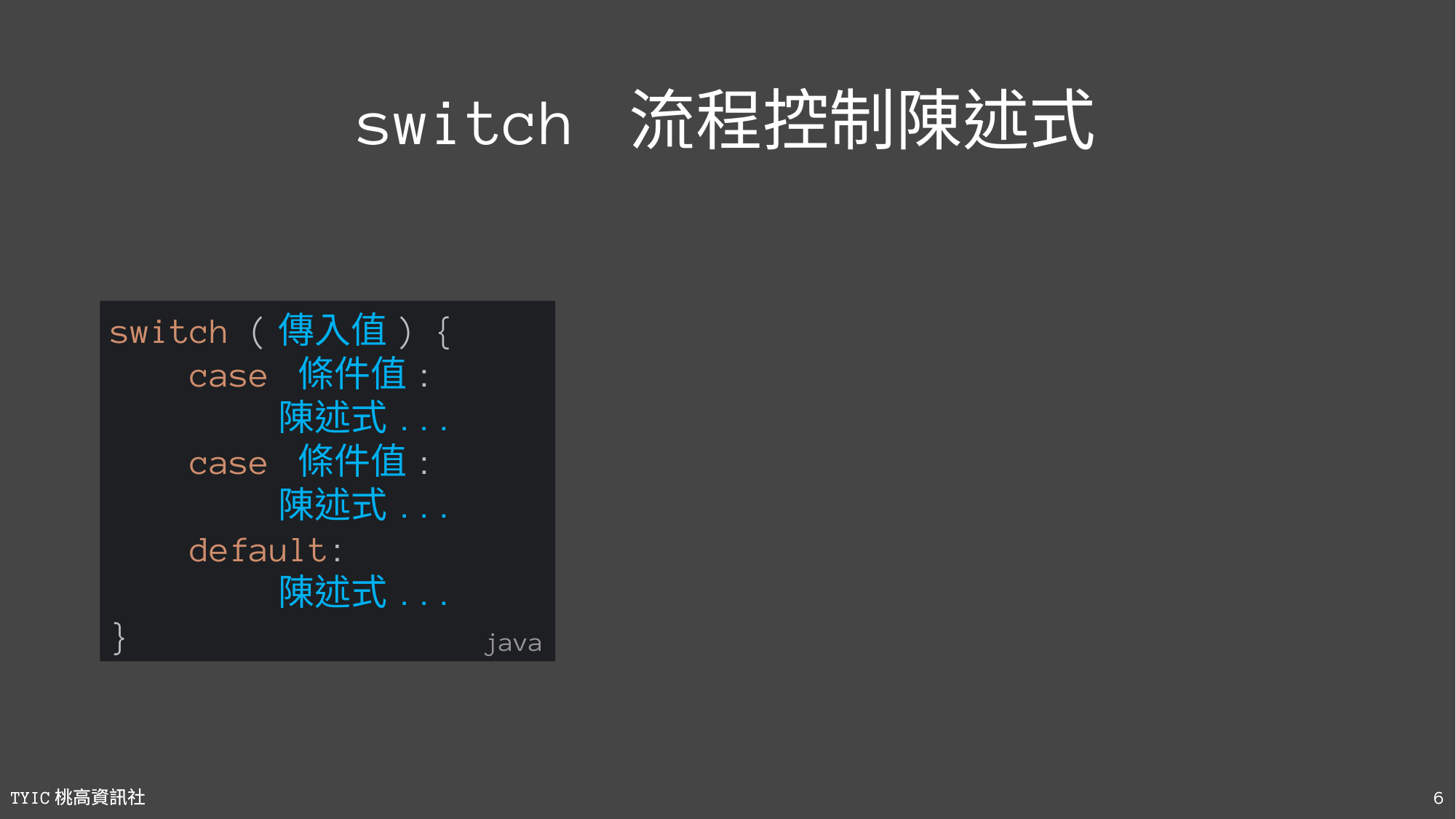

# switch 流程控制陳述式

switch (傳入值) {
    case 條件值:
        陳述式...
    case 條件值:
        陳述式...
    default:
        陳述式...
}
java